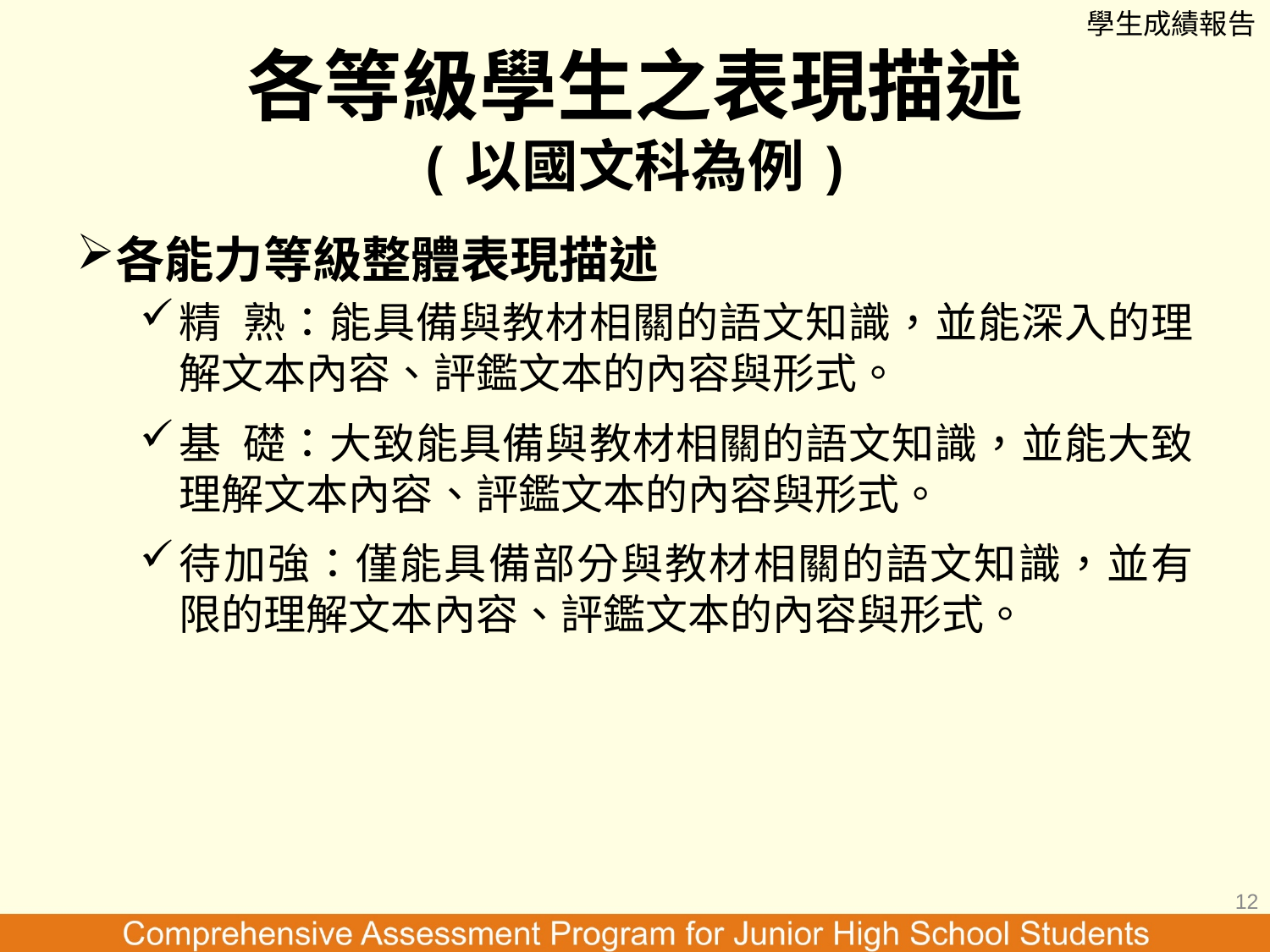

學生成績報告
# 各等級學生之表現描述 (以國文科為例)
各能力等級整體表現描述
精  熟：能具備與教材相關的語文知識，並能深入的理解文本內容、評鑑文本的內容與形式。
基  礎：大致能具備與教材相關的語文知識，並能大致理解文本內容、評鑑文本的內容與形式。
待加強：僅能具備部分與教材相關的語文知識，並有限的理解文本內容、評鑑文本的內容與形式。

12